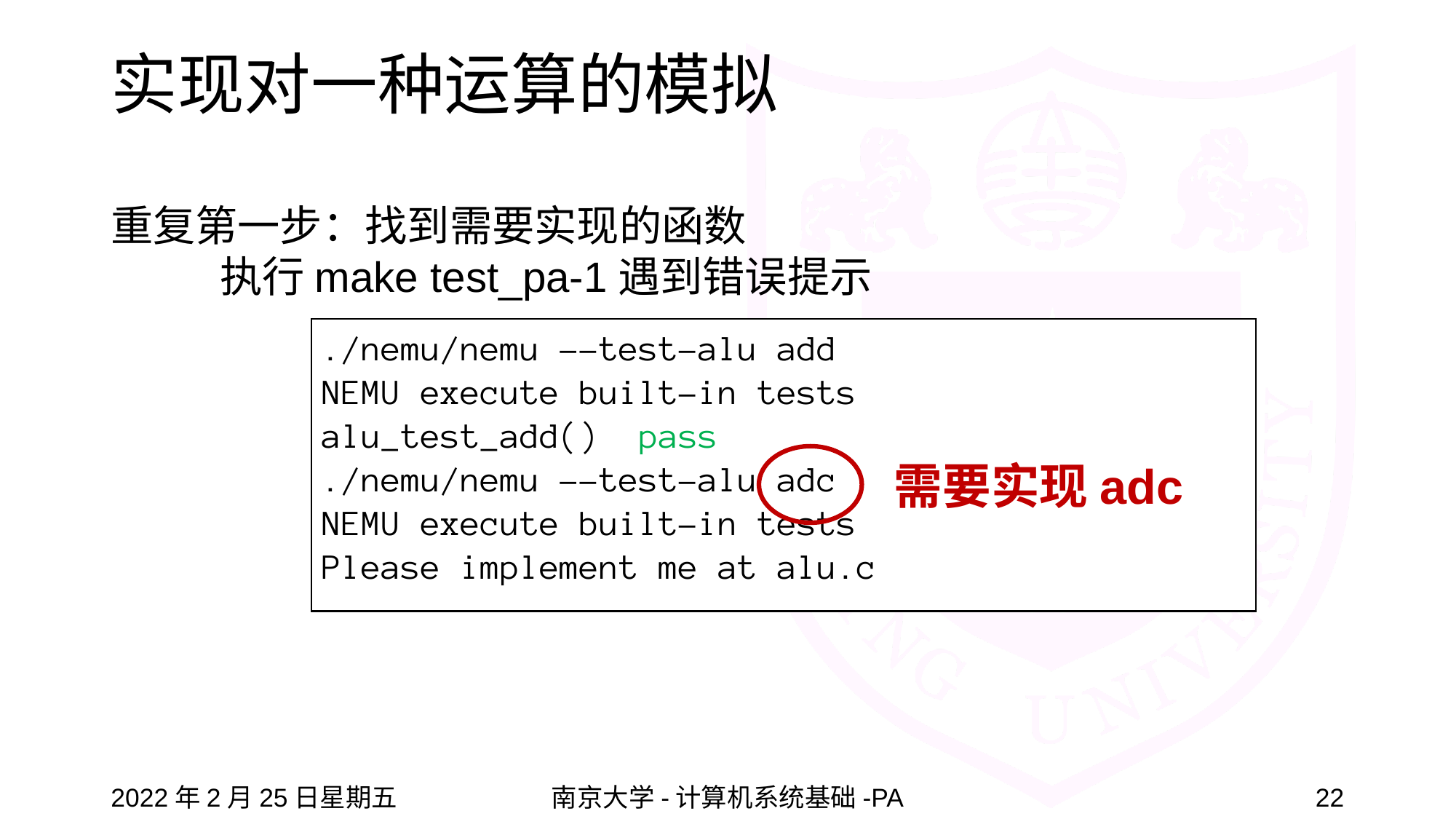

# 实现对一种运算的模拟
重复第一步：找到需要实现的函数
	执行make test_pa-1遇到错误提示

./nemu/nemu --test-alu add
NEMU execute built-in tests
alu_test_add()  pass
./nemu/nemu --test-alu adc
NEMU execute built-in tests
Please implement me at alu.c

需要实现adc
2022年2月25日星期五
南京大学-计算机系统基础-PA
22